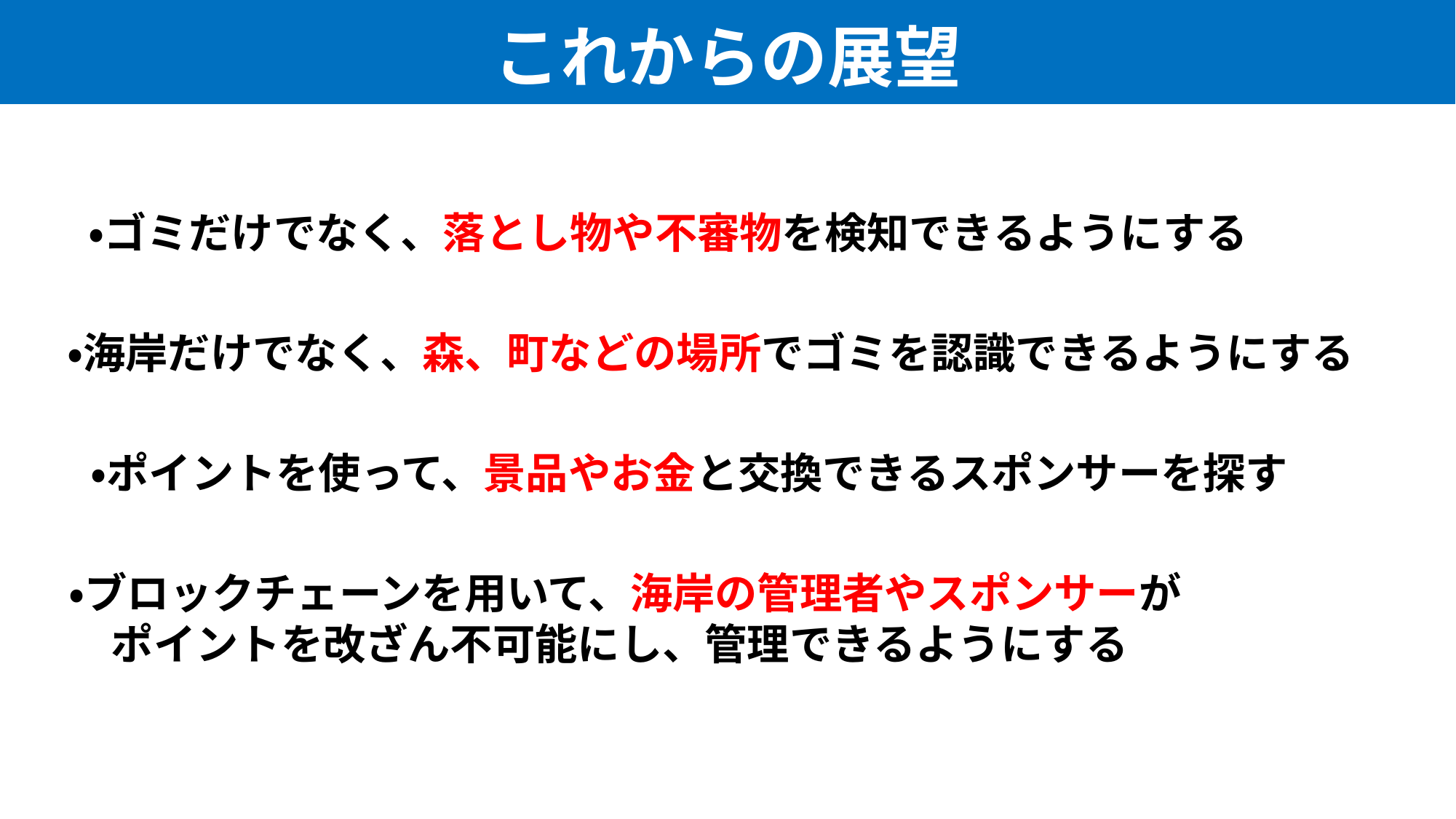

# これからの展望
・ゴミだけでなく、落とし物や不審物を検知できるようにする
・海岸だけでなく、森、町などの場所でゴミを認識できるようにする
・ポイントを使って、景品やお金と交換できるスポンサーを探す
・ブロックチェーンを用いて、海岸の管理者やスポンサーが
　ポイントを改ざん不可能にし、管理できるようにする